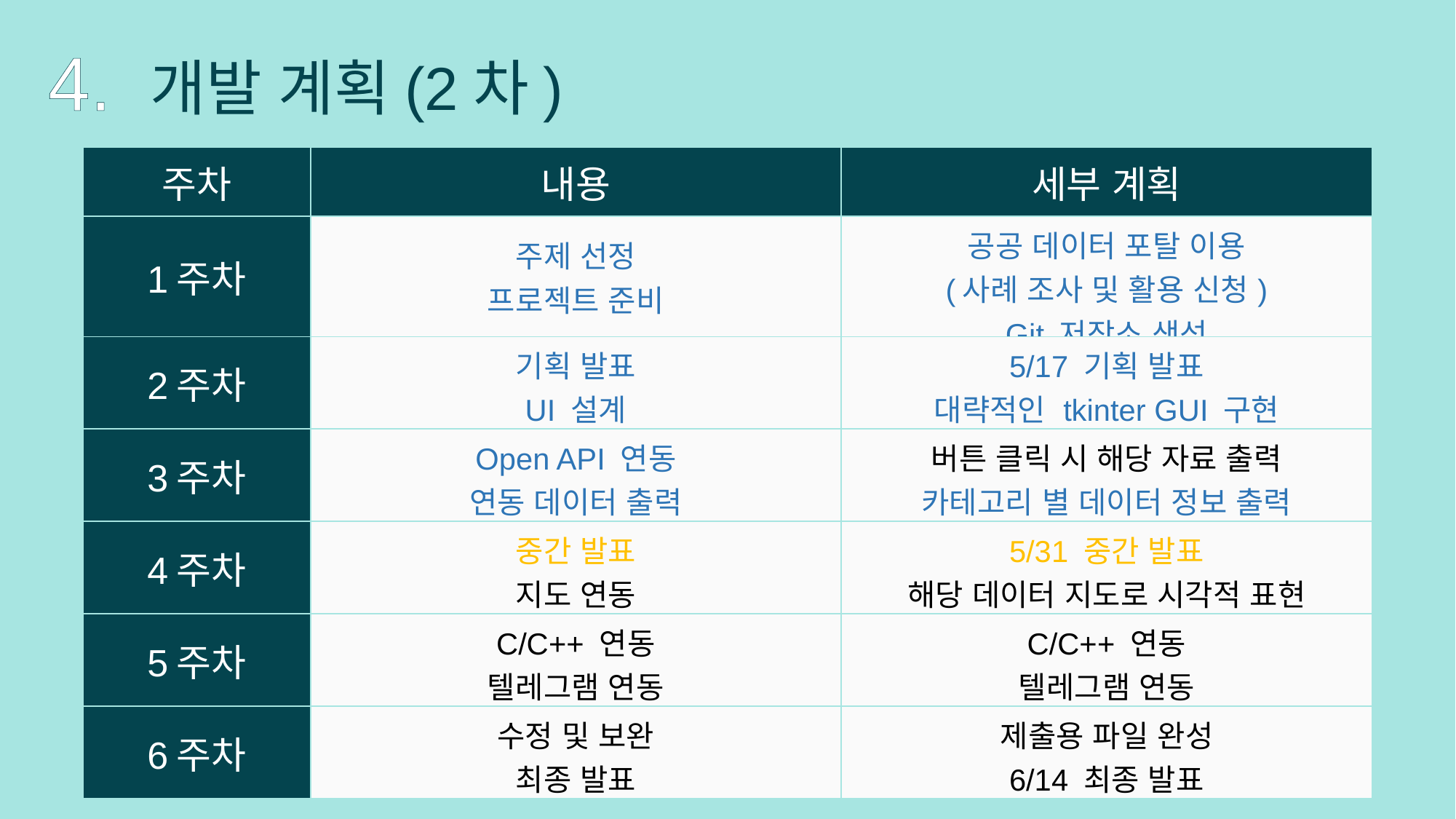

4. 개발 계획(2차)
| 주차 | 내용 | 세부 계획 |
| --- | --- | --- |
| 1주차 | 주제 선정 프로젝트 준비 | 공공 데이터 포탈 이용 (사례 조사 및 활용 신청) Git 저장소 생성 |
| 2주차 | 기획 발표 UI 설계 | 5/17 기획 발표 대략적인 tkinter GUI 구현 |
| 3주차 | Open API 연동 연동 데이터 출력 | 버튼 클릭 시 해당 자료 출력 카테고리 별 데이터 정보 출력 |
| 4주차 | 중간 발표 지도 연동 | 5/31 중간 발표 해당 데이터 지도로 시각적 표현 |
| 5주차 | C/C++ 연동 텔레그램 연동 | C/C++ 연동 텔레그램 연동 |
| 6주차 | 수정 및 보완 최종 발표 | 제출용 파일 완성 6/14 최종 발표 |